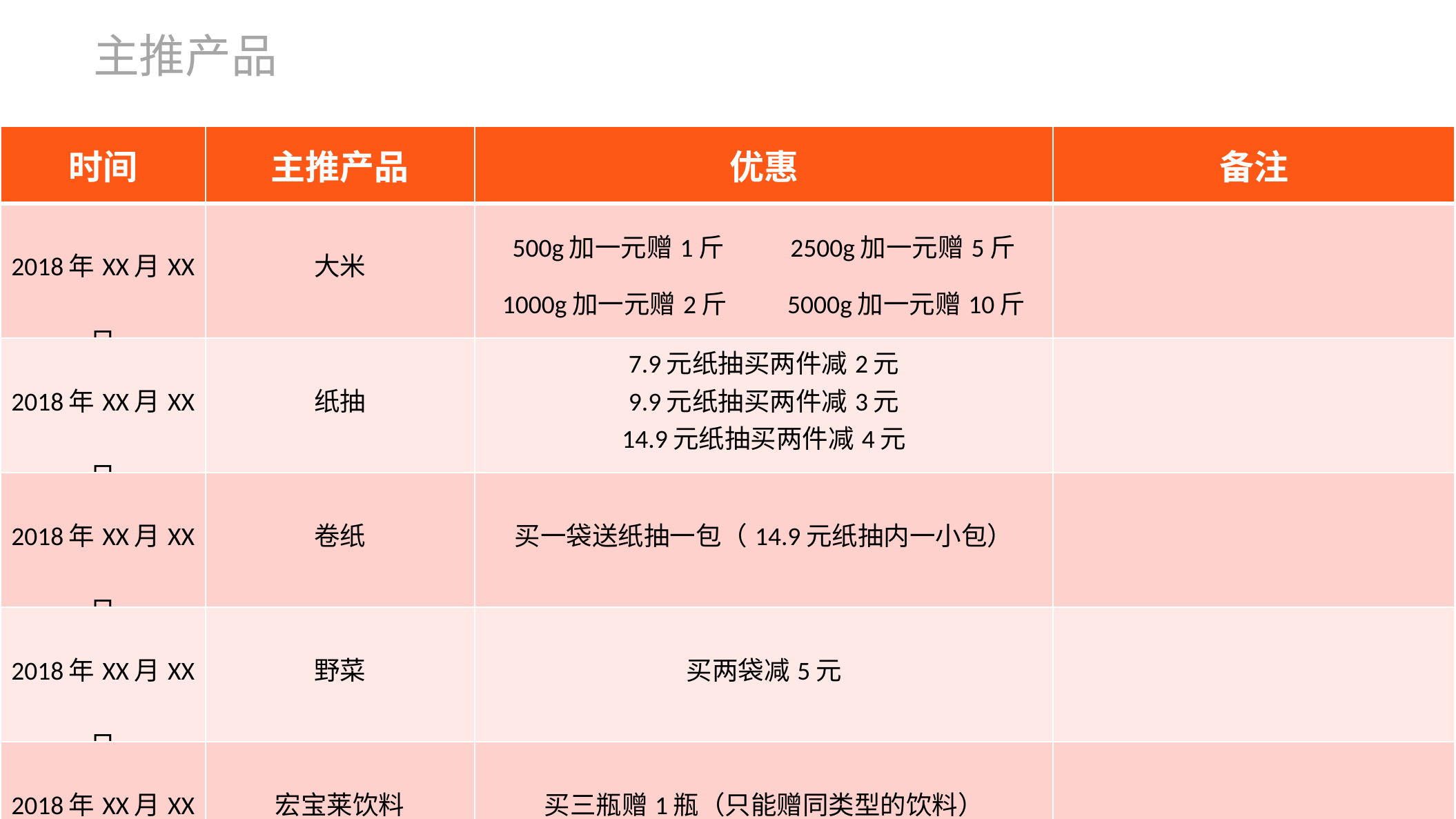

主推产品
| 时间 | 主推产品 | 优惠 | 备注 |
| --- | --- | --- | --- |
| 2018年XX月XX日 | 大米 | 500g加一元赠1斤 2500g加一元赠5斤 1000g加一元赠2斤 5000g加一元赠10斤 |  |
| 2018年XX月XX日 | 纸抽 | 7.9元纸抽买两件减2元 9.9元纸抽买两件减3元 14.9元纸抽买两件减4元 |  |
| 2018年XX月XX日 | 卷纸 | 买一袋送纸抽一包（14.9元纸抽内一小包） |  |
| 2018年XX月XX日 | 野菜 | 买两袋减5元 |  |
| 2018年XX月XX日 | 宏宝莱饮料 | 买三瓶赠1瓶（只能赠同类型的饮料） |  |
| 2018年XX月XX日 | 兆丰糖水罐头 | 买两罐送冰淇淋模具(2.9元一个) | https://detail.1688.com/offer/568680980370.html（模具网址） |